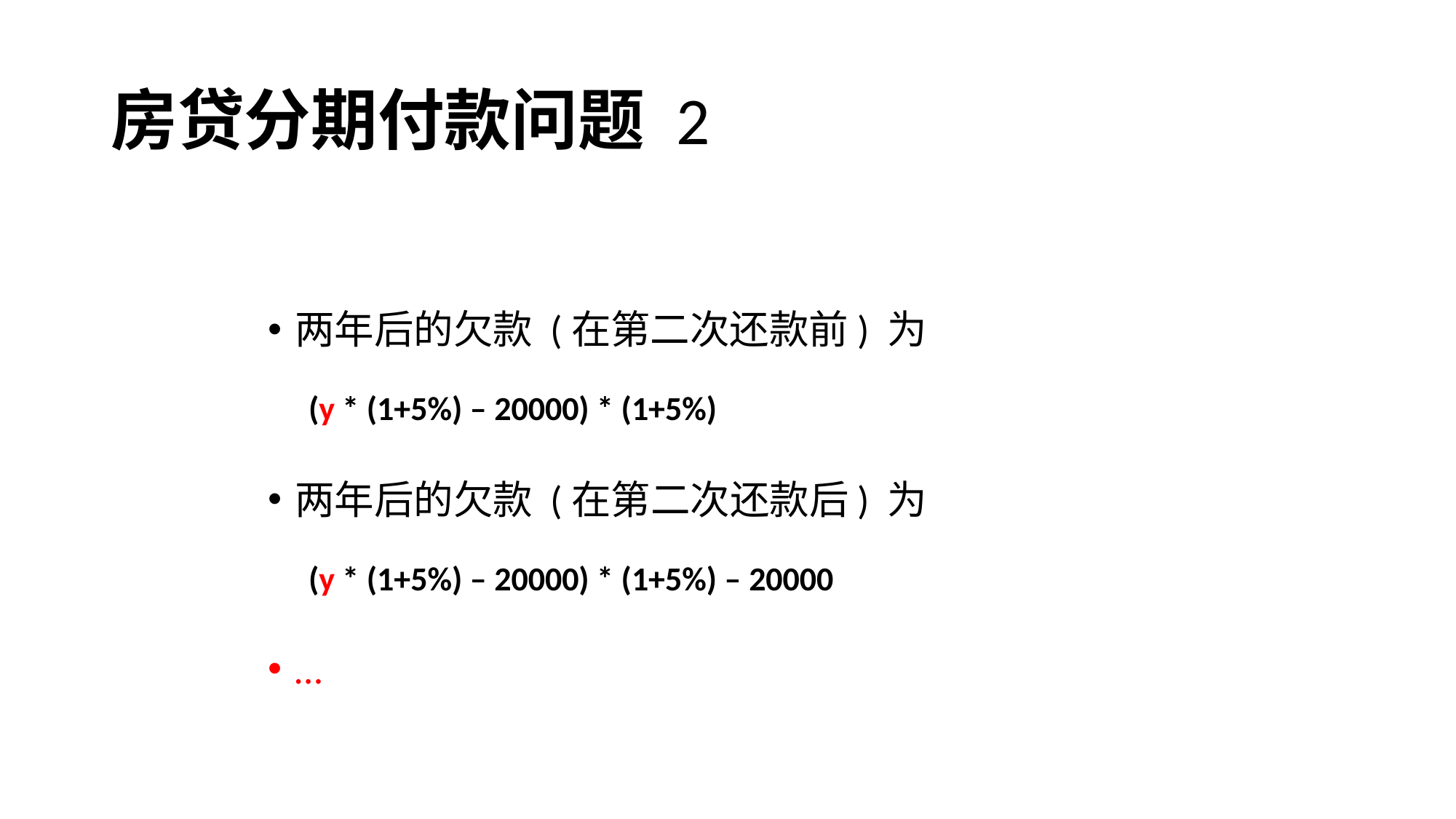

# 房贷分期付款问题 2
两年后的欠款 (在第二次还款前) 为
(y * (1+5%) – 20000) * (1+5%)
两年后的欠款 (在第二次还款后) 为
(y * (1+5%) – 20000) * (1+5%) – 20000
…